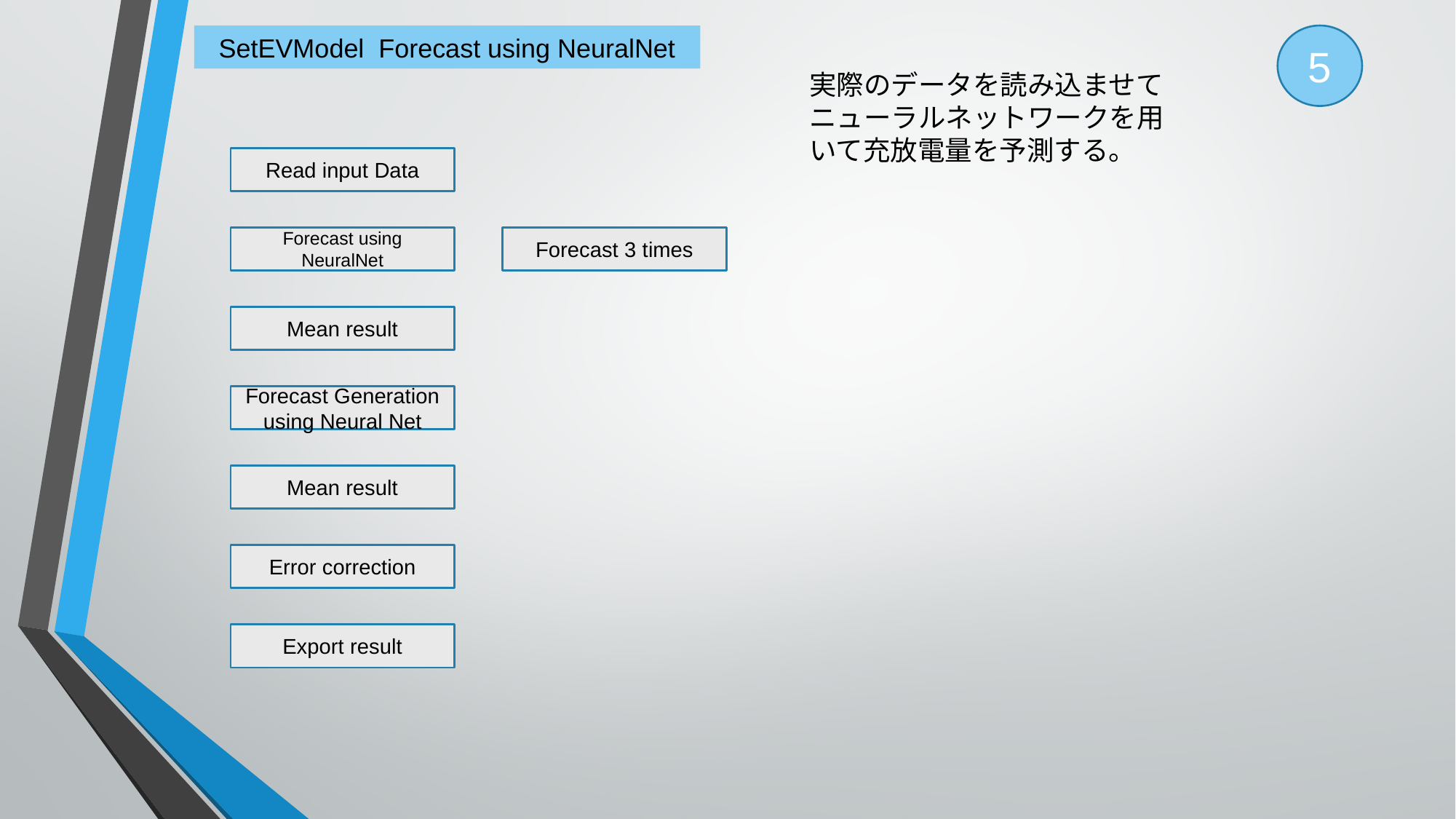

SetEVModel  Forecast using NeuralNet
5
実際のデータを読み込ませて
ニューラルネットワークを用いて充放電量を予測する。
Read input Data
Forecast using NeuralNet
Forecast 3 times
Mean result
Forecast Generation using Neural Net
Mean result
Error correction
Export result